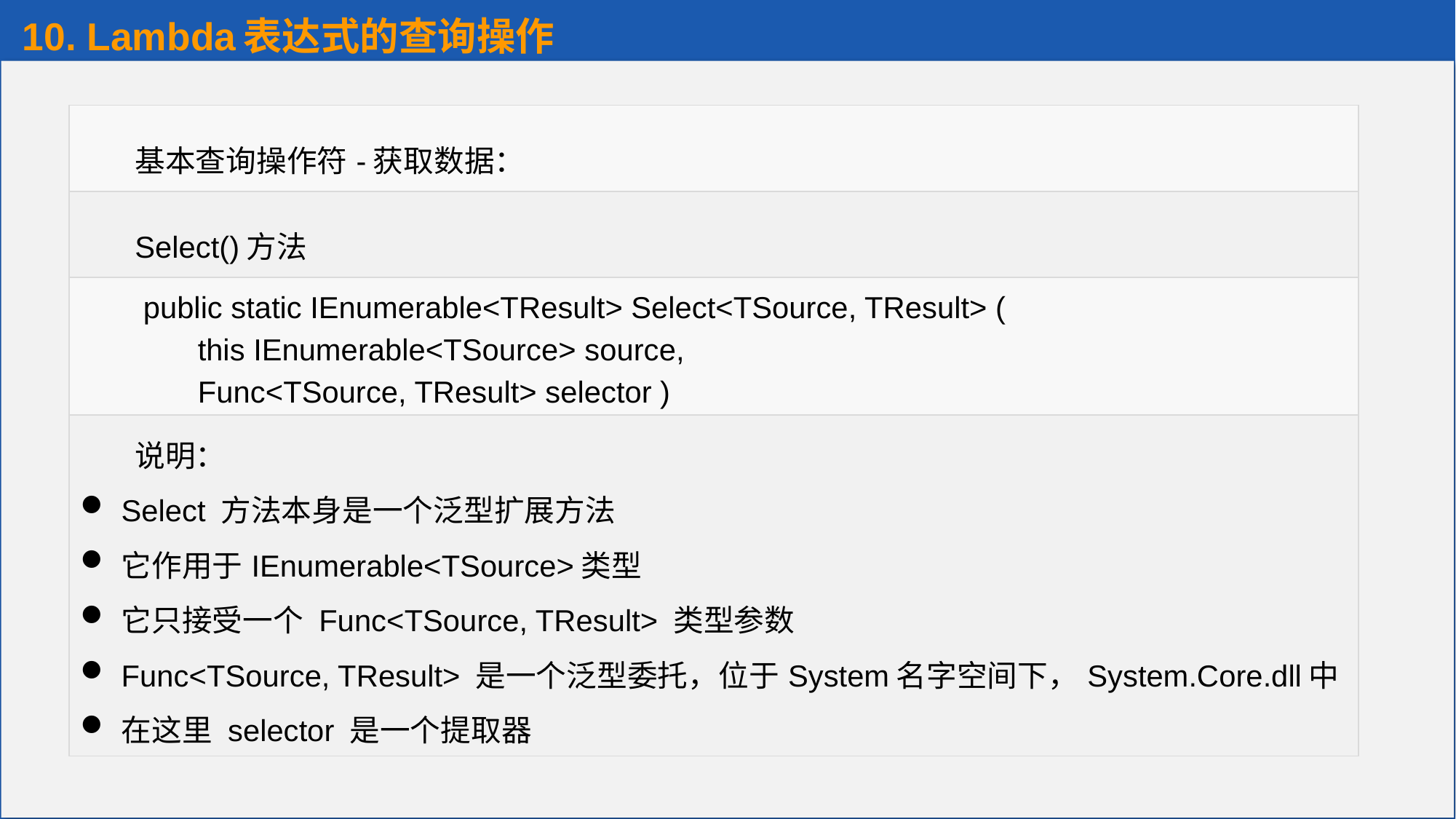

10. Lambda表达式的查询操作
| 基本查询操作符-获取数据： |
| --- |
| Select()方法 |
| public static IEnumerable<TResult> Select<TSource, TResult> ( this IEnumerable<TSource> source, Func<TSource, TResult> selector ) |
| 说明： Select 方法本身是一个泛型扩展方法 它作用于IEnumerable<TSource>类型 它只接受一个 Func<TSource, TResult> 类型参数 Func<TSource, TResult> 是一个泛型委托，位于System名字空间下，System.Core.dll中 在这里 selector 是一个提取器 |